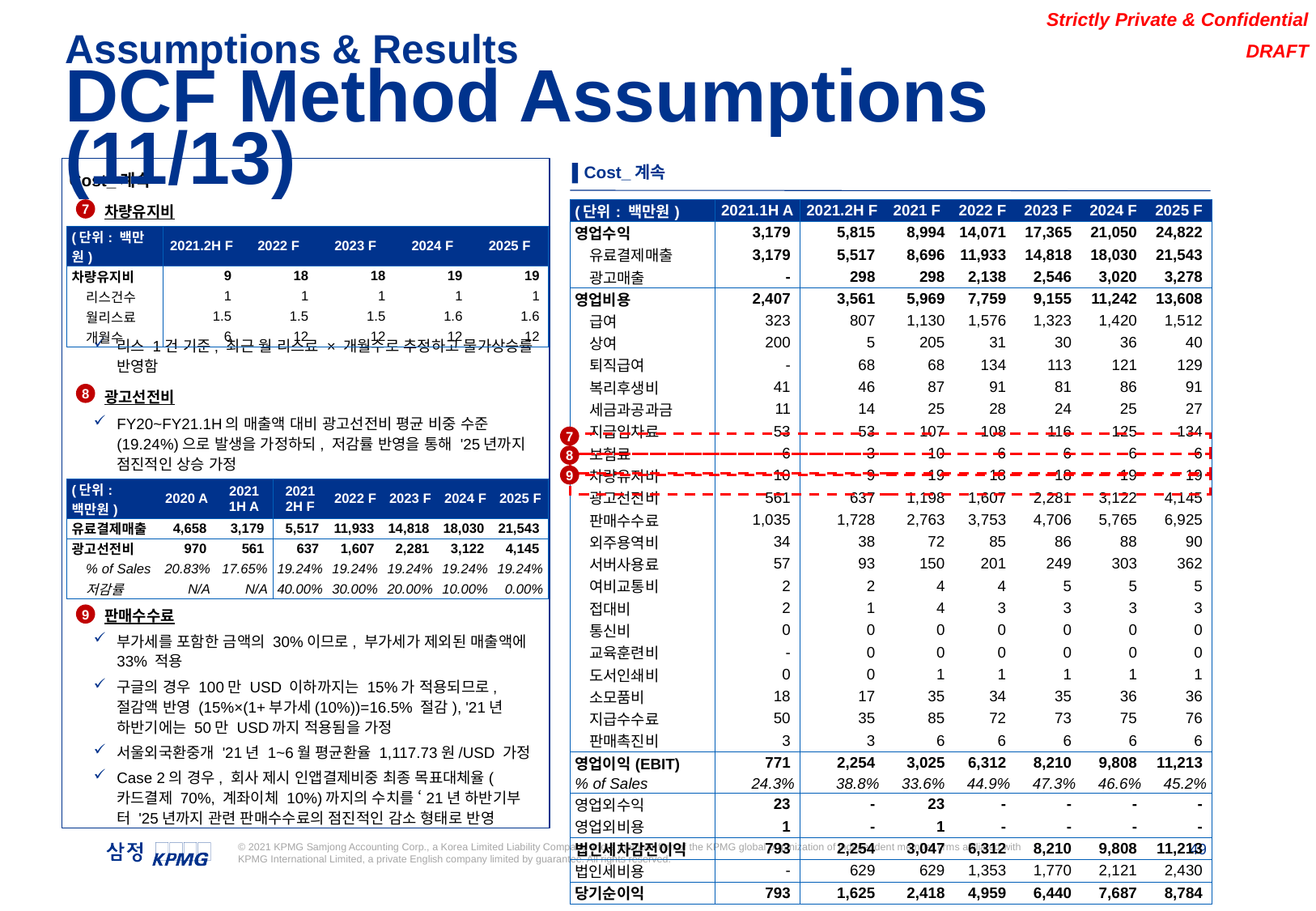

Assumptions & Results
DCF Method Assumptions (11/13)
▌Cost_계속

Cost_계속
차량유지비

리스 1건 기준, 최근 월 리스료 × 개월수로 추정하고 물가상승률 반영함
광고선전비
FY20~FY21.1H의 매출액 대비 광고선전비 평균 비중 수준(19.24%)으로 발생을 가정하되, 저감률 반영을 통해 '25년까지 점진적인 상승 가정

판매수수료
부가세를 포함한 금액의 30%이므로, 부가세가 제외된 매출액에 33% 적용
구글의 경우 100만 USD 이하까지는 15%가 적용되므로, 절감액 반영 (15%×(1+부가세(10%))=16.5% 절감), '21년 하반기에는 50만 USD까지 적용됨을 가정
서울외국환중개 '21년 1~6월 평균환율 1,117.73원/USD 가정
Case 2의 경우, 회사 제시 인앱결제비중 최종 목표대체율(카드결제 70%, 계좌이체 10%)까지의 수치를 ‘21년 하반기부터 '25년까지 관련 판매수수료의 점진적인 감소 형태로 반영
7
| (단위: 백만원) | 2021.1H A | 2021.2H F | 2021 F | 2022 F | 2023 F | 2024 F | 2025 F |
| --- | --- | --- | --- | --- | --- | --- | --- |
| 영업수익 | 3,179 | 5,815 | 8,994 | 14,071 | 17,365 | 21,050 | 24,822 |
| 유료결제매출 | 3,179 | 5,517 | 8,696 | 11,933 | 14,818 | 18,030 | 21,543 |
| 광고매출 | - | 298 | 298 | 2,138 | 2,546 | 3,020 | 3,278 |
| 영업비용 | 2,407 | 3,561 | 5,969 | 7,759 | 9,155 | 11,242 | 13,608 |
| 급여 | 323 | 807 | 1,130 | 1,576 | 1,323 | 1,420 | 1,512 |
| 상여 | 200 | 5 | 205 | 31 | 30 | 36 | 40 |
| 퇴직급여 | - | 68 | 68 | 134 | 113 | 121 | 129 |
| 복리후생비 | 41 | 46 | 87 | 91 | 81 | 86 | 91 |
| 세금과공과금 | 11 | 14 | 25 | 28 | 24 | 25 | 27 |
| 지급임차료 | 53 | 53 | 107 | 108 | 116 | 125 | 134 |
| 보험료 | 6 | 3 | 10 | 6 | 6 | 6 | 6 |
| 차량유지비 | 10 | 9 | 19 | 18 | 18 | 19 | 19 |
| 광고선전비 | 561 | 637 | 1,198 | 1,607 | 2,281 | 3,122 | 4,145 |
| 판매수수료 | 1,035 | 1,728 | 2,763 | 3,753 | 4,706 | 5,765 | 6,925 |
| 외주용역비 | 34 | 38 | 72 | 85 | 86 | 88 | 90 |
| 서버사용료 | 57 | 93 | 150 | 201 | 249 | 303 | 362 |
| 여비교통비 | 2 | 2 | 4 | 4 | 5 | 5 | 5 |
| 접대비 | 2 | 1 | 4 | 3 | 3 | 3 | 3 |
| 통신비 | 0 | 0 | 0 | 0 | 0 | 0 | 0 |
| 교육훈련비 | - | 0 | 0 | 0 | 0 | 0 | 0 |
| 도서인쇄비 | 0 | 0 | 1 | 1 | 1 | 1 | 1 |
| 소모품비 | 18 | 17 | 35 | 34 | 35 | 36 | 36 |
| 지급수수료 | 50 | 35 | 85 | 72 | 73 | 75 | 76 |
| 판매촉진비 | 3 | 3 | 6 | 6 | 6 | 6 | 6 |
| 영업이익(EBIT) | 771 | 2,254 | 3,025 | 6,312 | 8,210 | 9,808 | 11,213 |
| % of Sales | 24.3% | 38.8% | 33.6% | 44.9% | 47.3% | 46.6% | 45.2% |
| 영업외수익 | 23 | - | 23 | - | - | - | - |
| 영업외비용 | 1 | - | 1 | - | - | - | - |
| 법인세차감전이익 | 793 | 2,254 | 3,047 | 6,312 | 8,210 | 9,808 | 11,213 |
| 법인세비용 | - | 629 | 629 | 1,353 | 1,770 | 2,121 | 2,430 |
| 당기순이익 | 793 | 1,625 | 2,418 | 4,959 | 6,440 | 7,687 | 8,784 |
| (단위: 백만원) | 2021.2H F | 2022 F | 2023 F | 2024 F | 2025 F |
| --- | --- | --- | --- | --- | --- |
| 차량유지비 | 9 | 18 | 18 | 19 | 19 |
| 리스건수 | 1 | 1 | 1 | 1 | 1 |
| 월리스료 | 1.5 | 1.5 | 1.5 | 1.6 | 1.6 |
| 개월수 | 6 | 12 | 12 | 12 | 12 |
8
7

8

9

| (단위: 백만원) | 2020 A | 2021 1H A | 2021 2H F | 2022 F | 2023 F | 2024 F | 2025 F |
| --- | --- | --- | --- | --- | --- | --- | --- |
| 유료결제매출 | 4,658 | 3,179 | 5,517 | 11,933 | 14,818 | 18,030 | 21,543 |
| 광고선전비 | 970 | 561 | 637 | 1,607 | 2,281 | 3,122 | 4,145 |
| % of Sales | 20.83% | 17.65% | 19.24% | 19.24% | 19.24% | 19.24% | 19.24% |
| 저감률 | N/A | N/A | 40.00% | 30.00% | 20.00% | 10.00% | 0.00% |
9